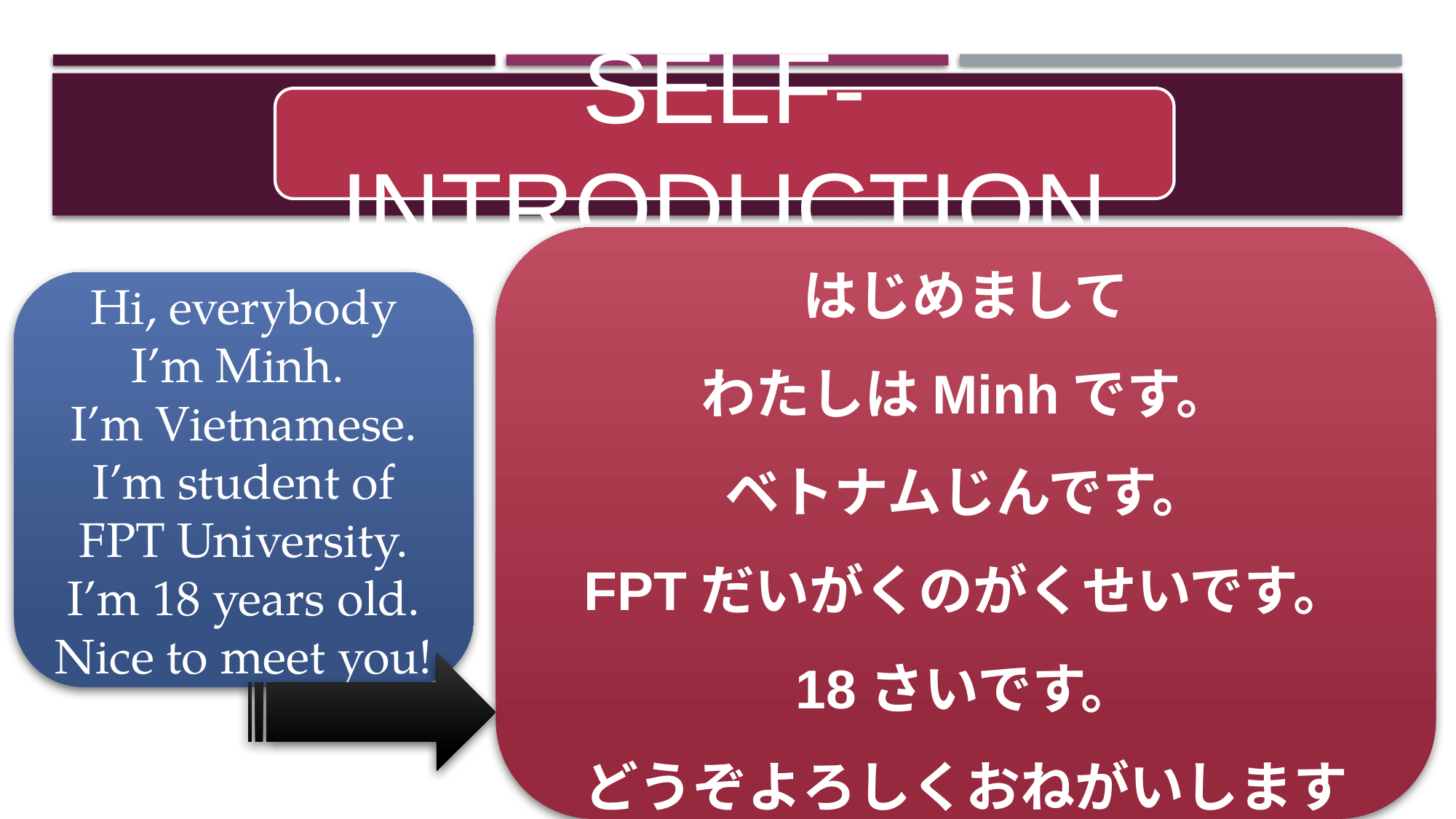

SELF-INTRODUCTION
はじめまして
わたしはMinhです。
ベトナムじんです。
FPTだいがくのがくせいです。
18さいです。
どうぞよろしくおねがいします
Hi, everybody
I’m Minh.
I’m Vietnamese.
I’m student of FPT University.
I’m 18 years old.
Nice to meet you!